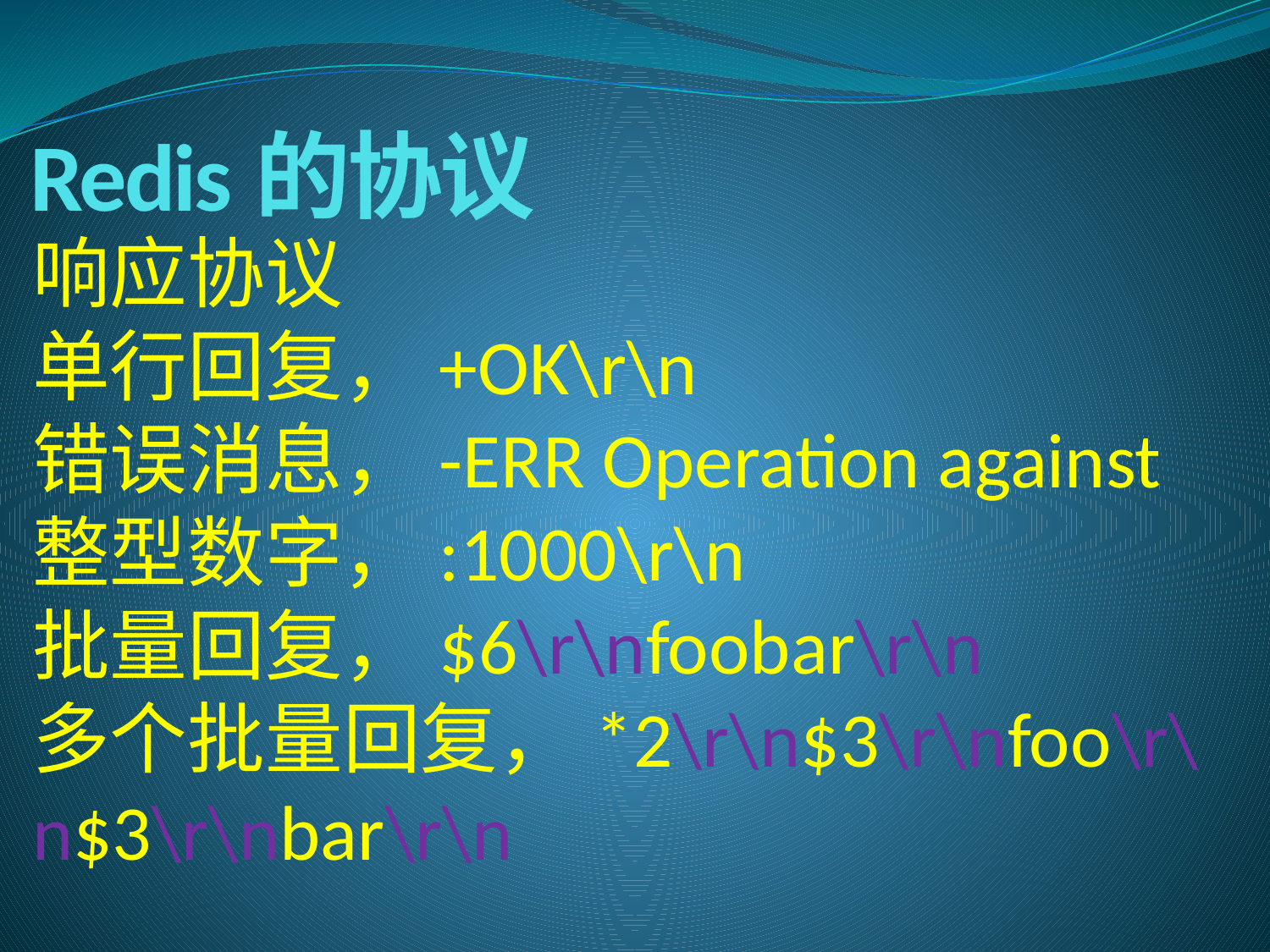

# Redis的协议
响应协议
单行回复，+OK\r\n
错误消息，-ERR Operation against
整型数字，:1000\r\n
批量回复，$6\r\nfoobar\r\n
多个批量回复，*2\r\n$3\r\nfoo\r\n$3\r\nbar\r\n